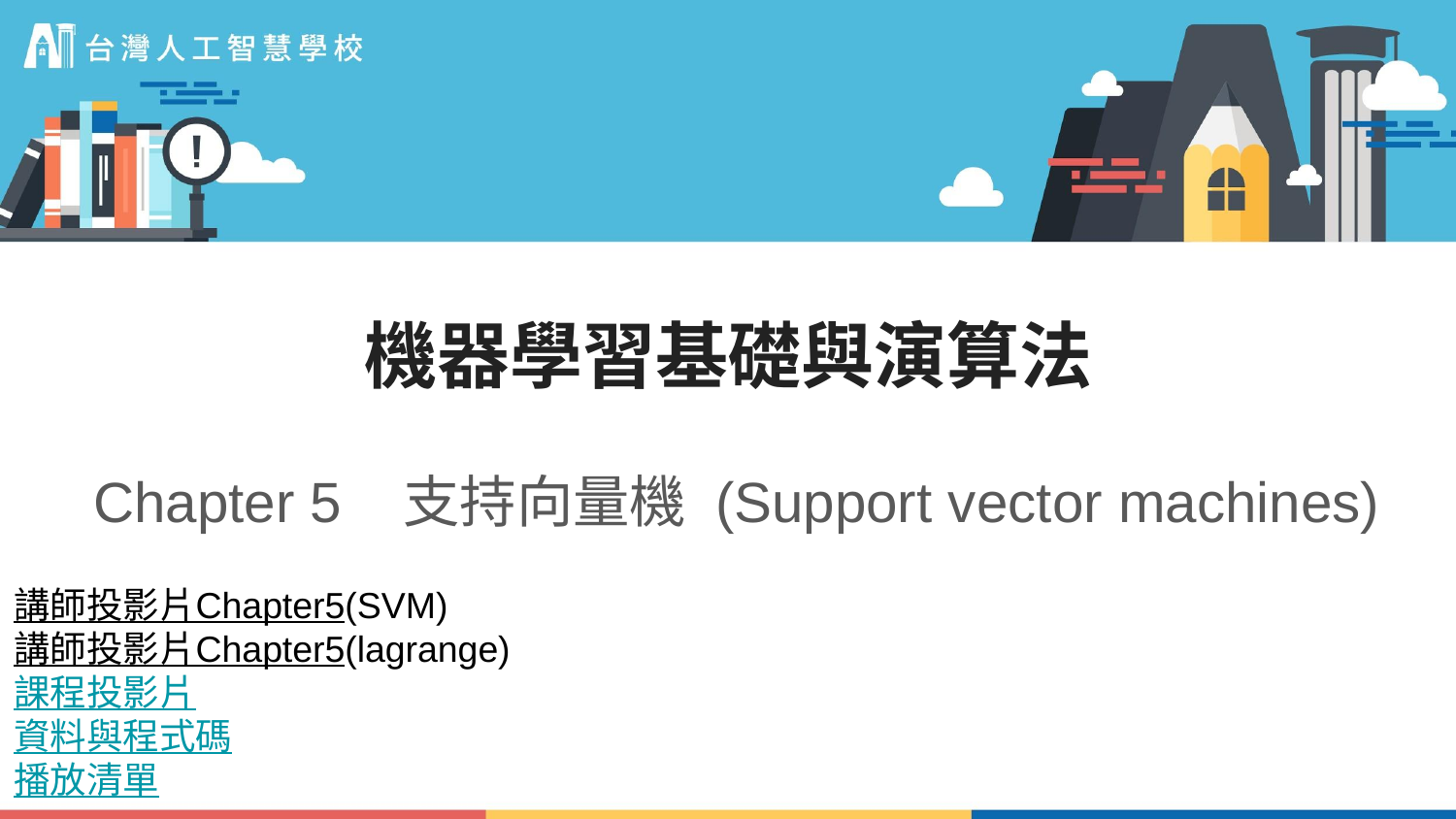

# 機器學習基礎與演算法
Chapter 5   支持向量機 (Support vector machines)
講師投影片Chapter5(SVM)
講師投影片Chapter5(lagrange)
課程投影片
資料與程式碼
播放清單